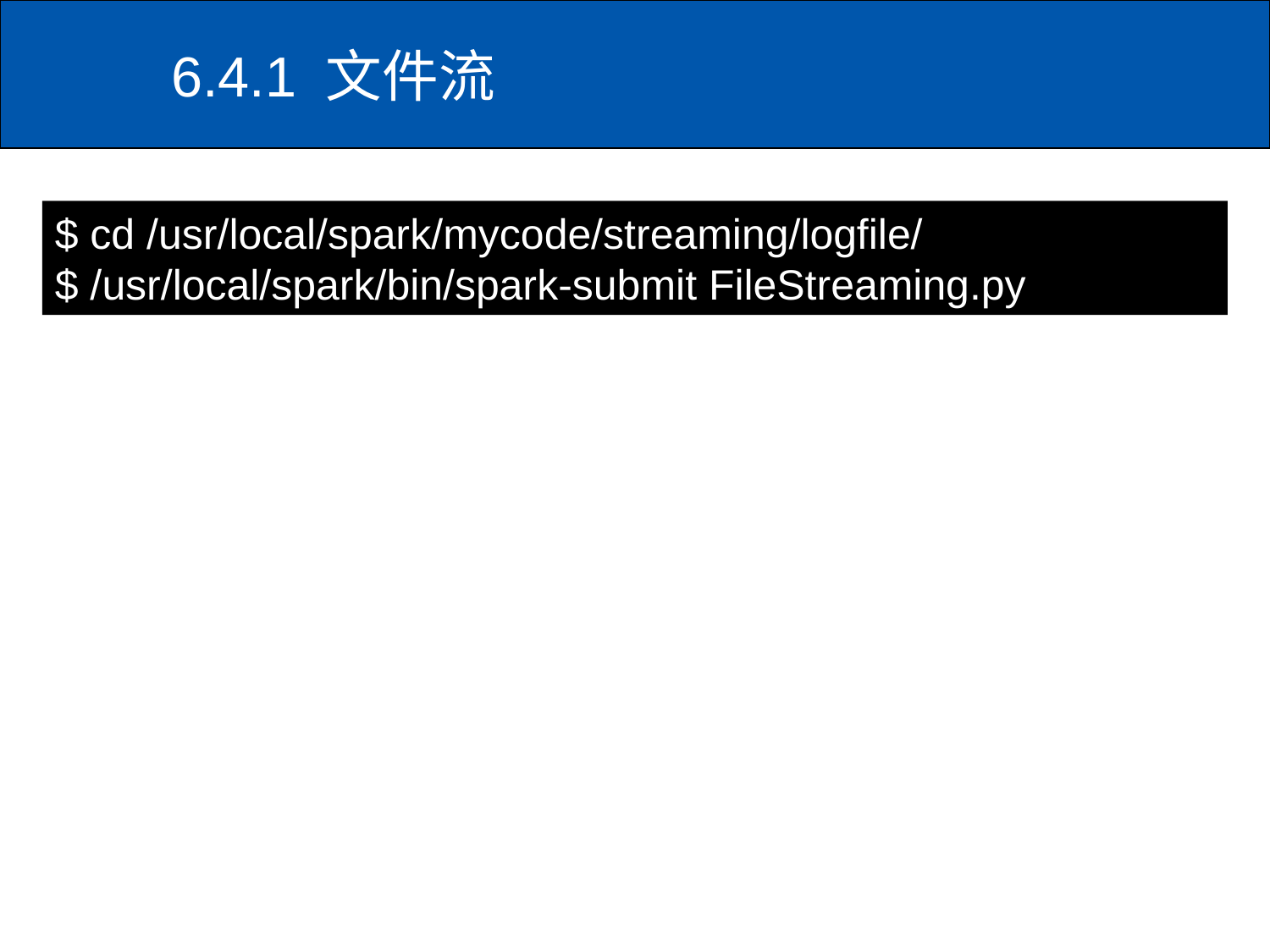

# 6.4.1 文件流
$ cd /usr/local/spark/mycode/streaming/logfile/
$ /usr/local/spark/bin/spark-submit FileStreaming.py